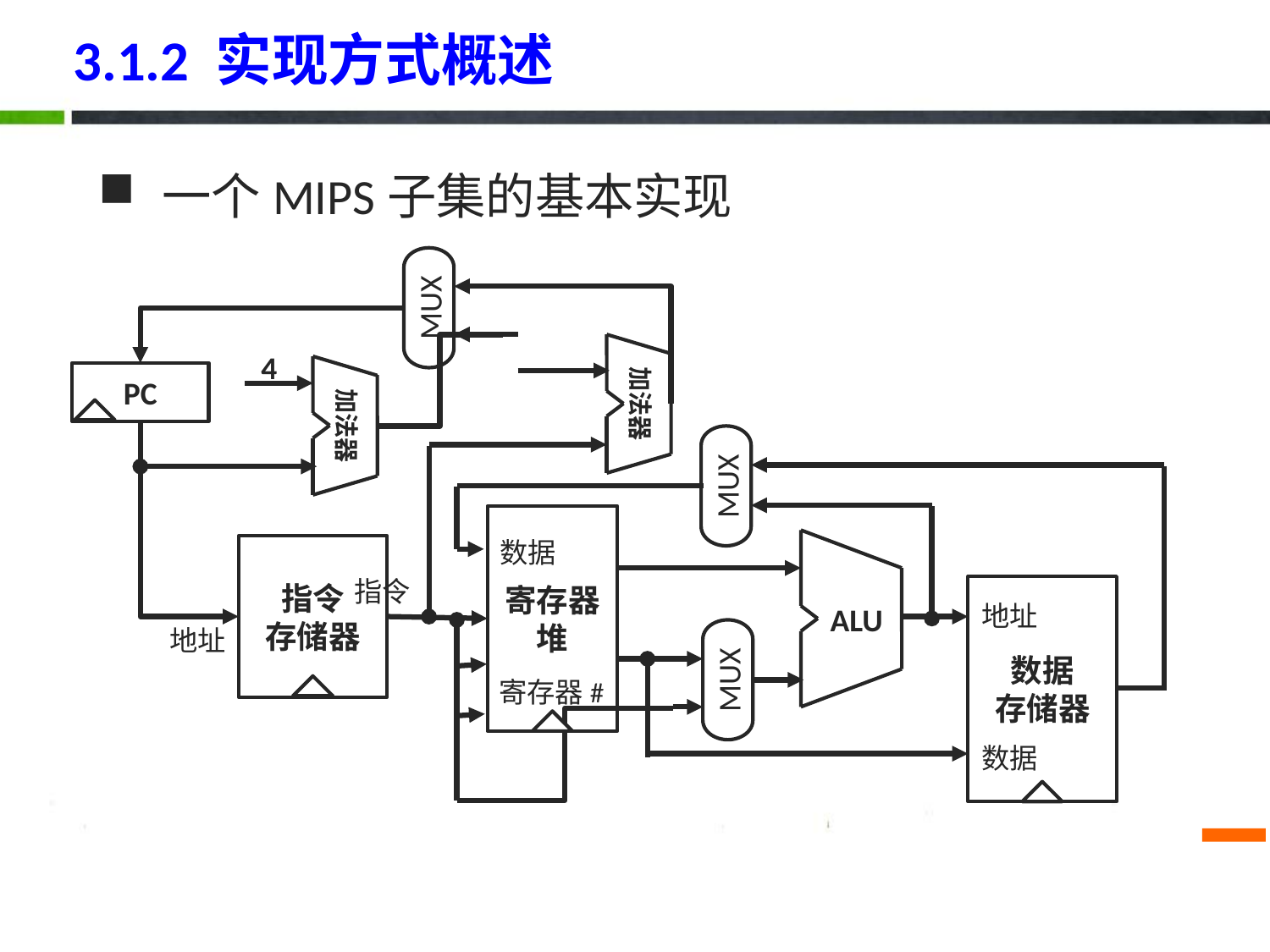

# 3.1.2 实现方式概述
一个MIPS子集的基本实现
MUX

加法器

4

加法器

PC
MUX
寄存器堆

ALU
指令
存储器
数据
存储器
MUX

数据
指令
地址
地址
寄存器#

数据